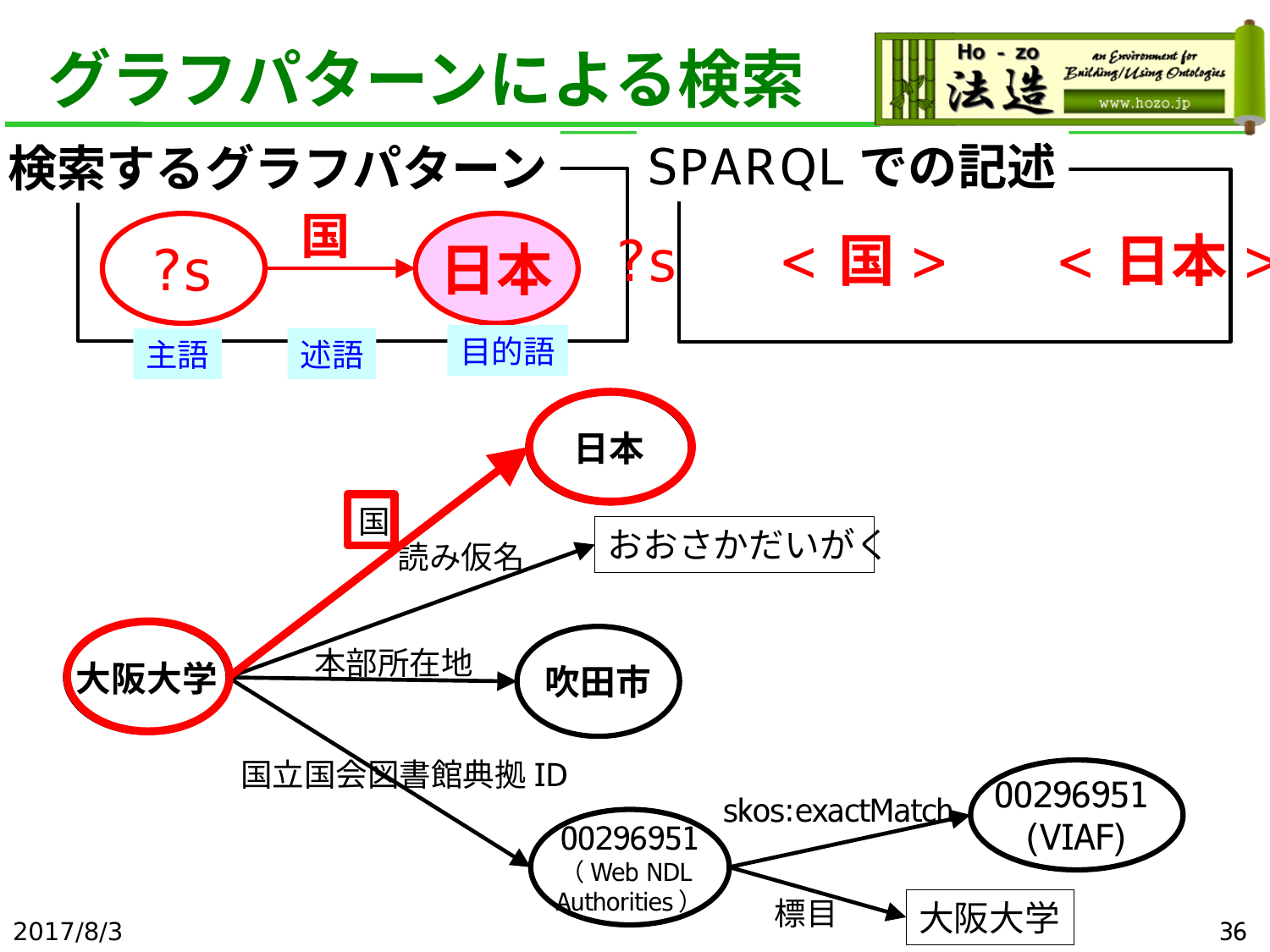

# グラフパターンによる検索
SPARQLでの記述
検索するグラフパターン

国
?s
日本
?s 　<国> 　<日本>
目的語
述語
主語

日本
国
おおさかだいがく
読み仮名
大阪大学
吹田市
本部所在地
国立国会図書館典拠ID
00296951
(VIAF)
skos:exactMatch
00296951
（Web NDL
Authorities）
標目
2017/8/3
36
大阪大学